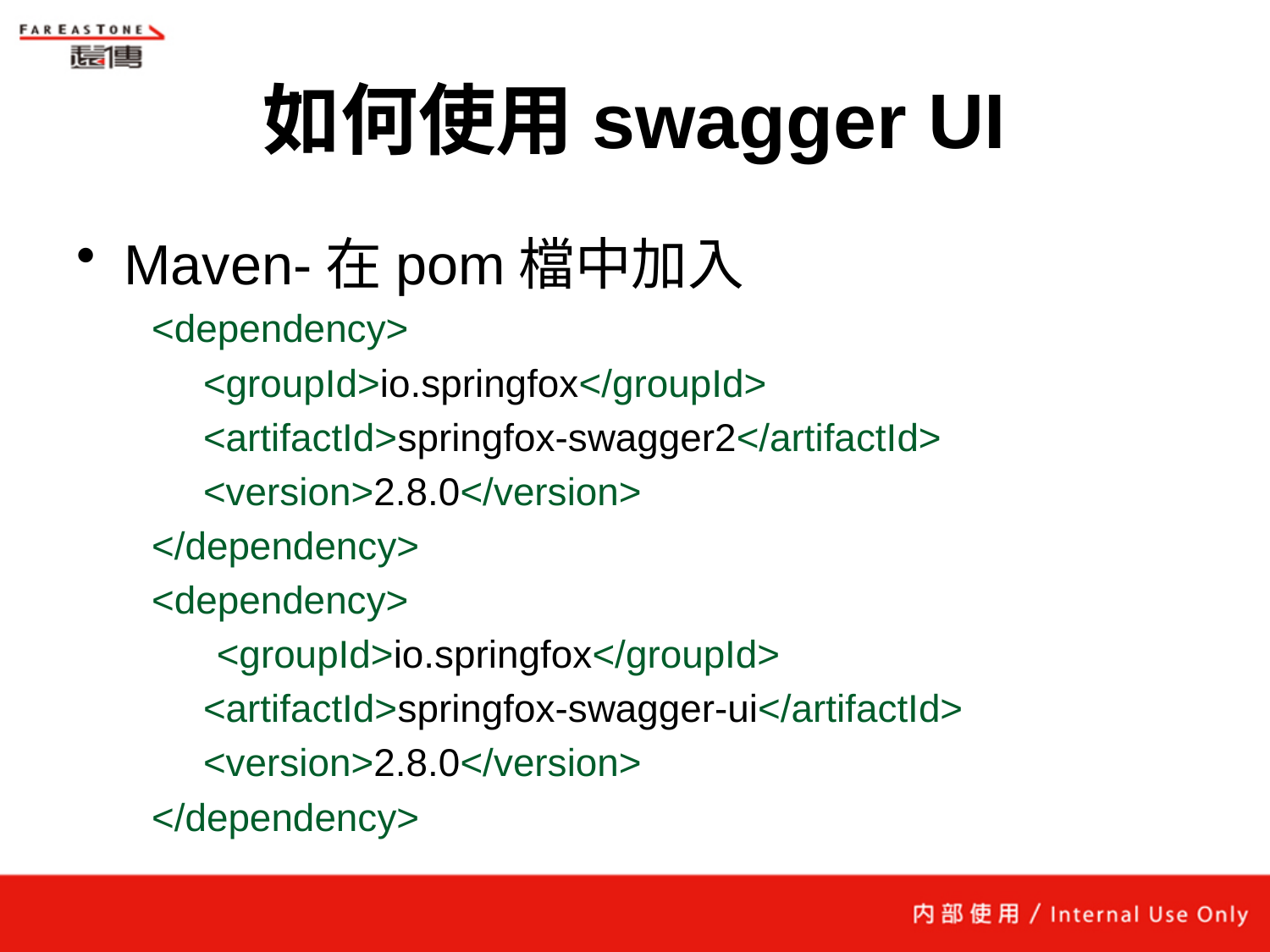

# 如何使用swagger UI
Maven-在pom檔中加入
       <dependency>
    	<groupId>io.springfox</groupId>
    	<artifactId>springfox-swagger2</artifactId>
    	<version>2.8.0</version>
       </dependency>
       <dependency>
             <groupId>io.springfox</groupId>
    	<artifactId>springfox-swagger-ui</artifactId>
   	<version>2.8.0</version>
       </dependency>